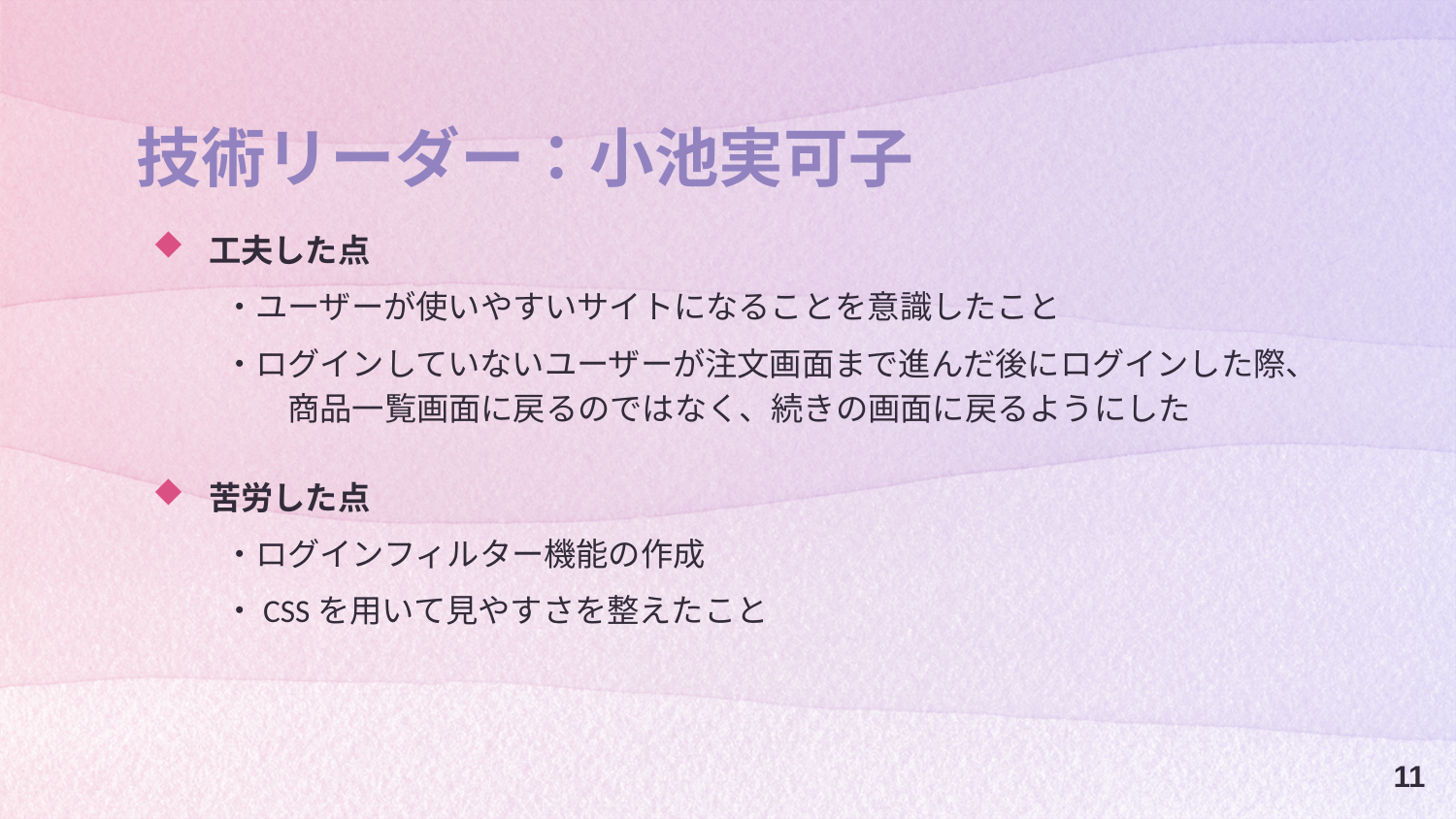

# 技術リーダー：小池実可子
工夫した点
・ユーザーが使いやすいサイトになることを意識したこと
・ログインしていないユーザーが注文画面まで進んだ後にログインした際、　　商品一覧画面に戻るのではなく、続きの画面に戻るようにした

苦労した点
・ログインフィルター機能の作成
・CSSを用いて見やすさを整えたこと

11